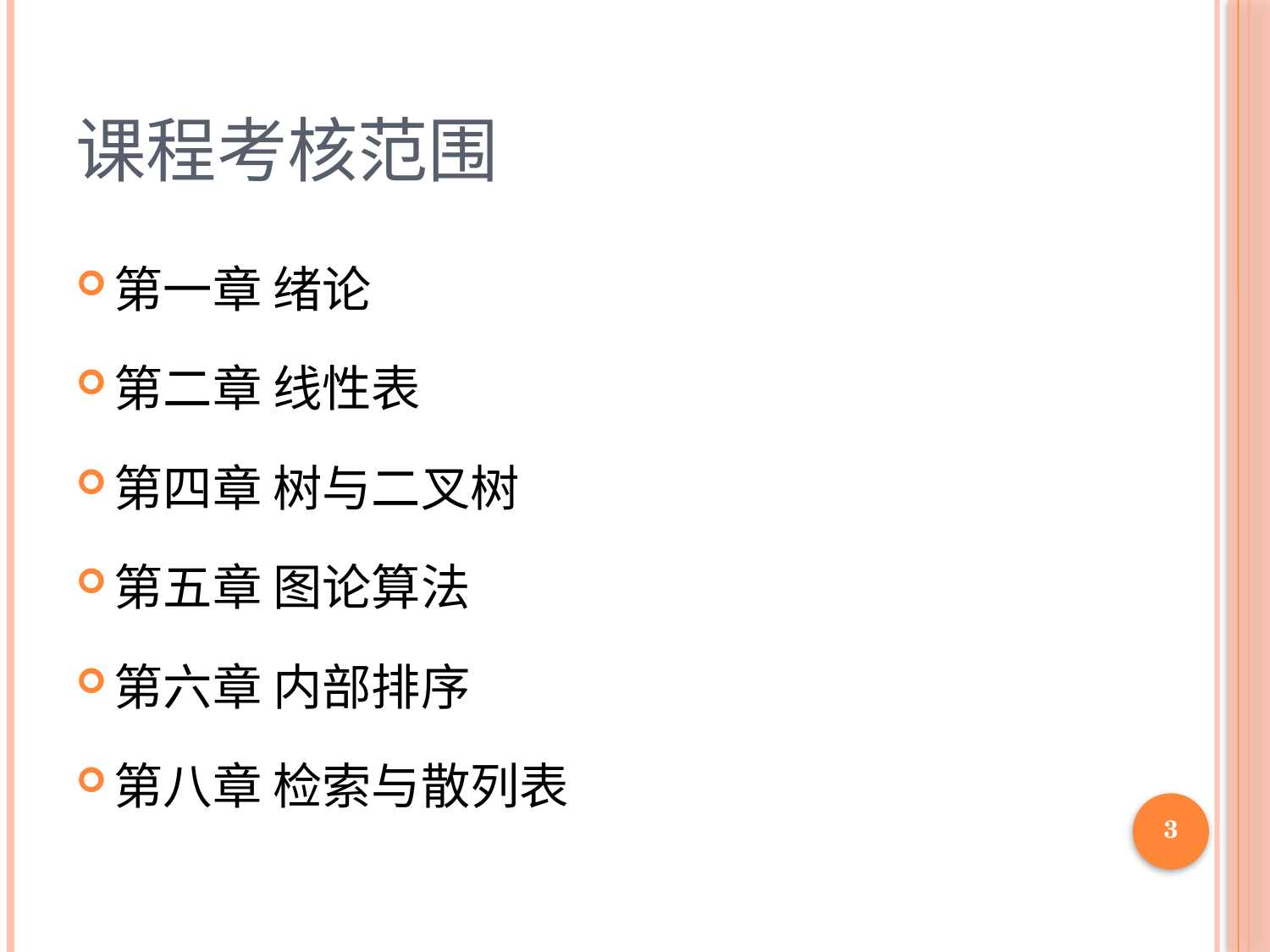

# 课程考核范围
第一章 绪论
第二章 线性表
第四章 树与二叉树
第五章 图论算法
第六章 内部排序
第八章 检索与散列表
3